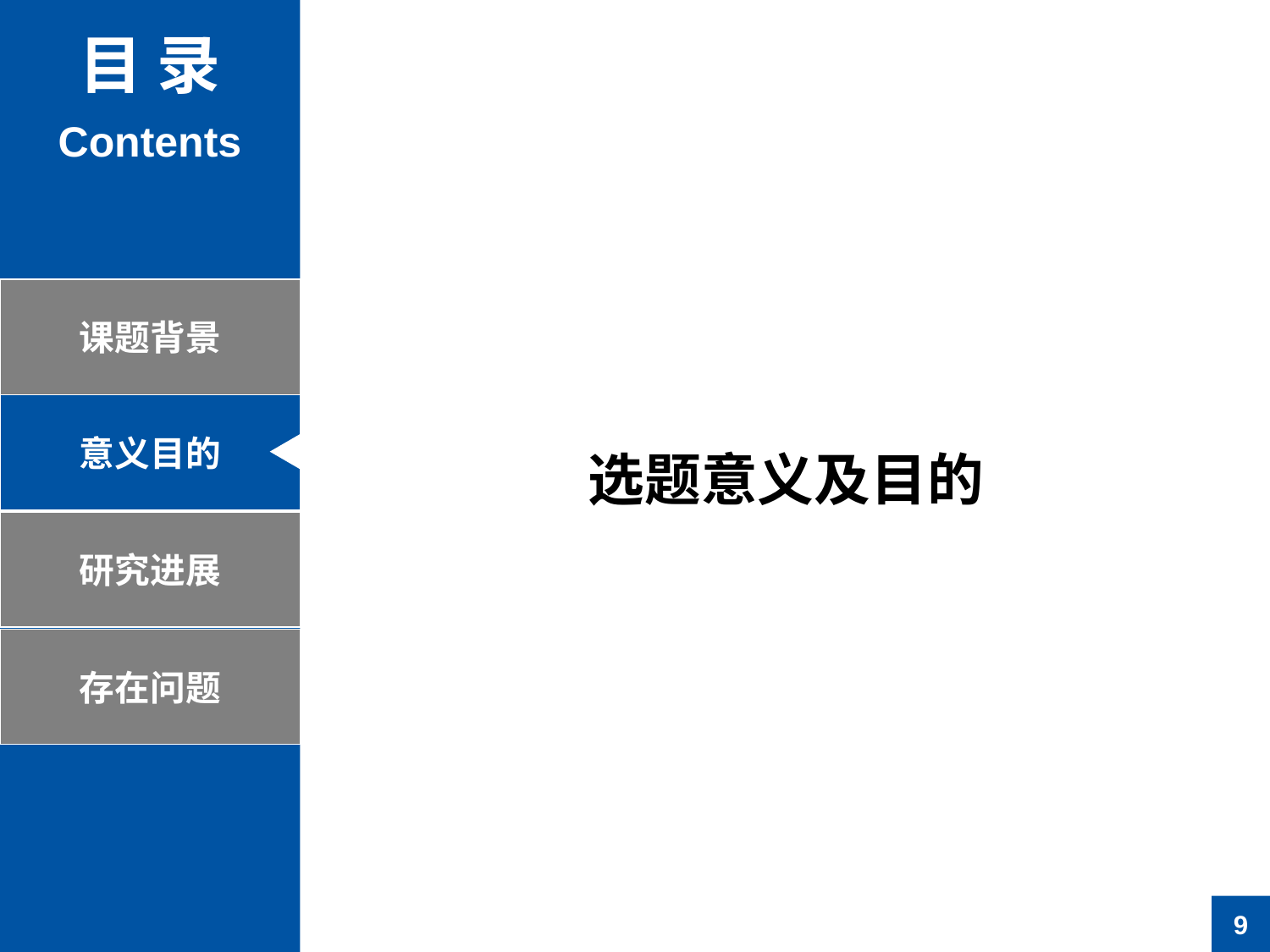

目 录
Contents
课题背景
意义目的

选题意义及目的
研究进展
存在问题
9